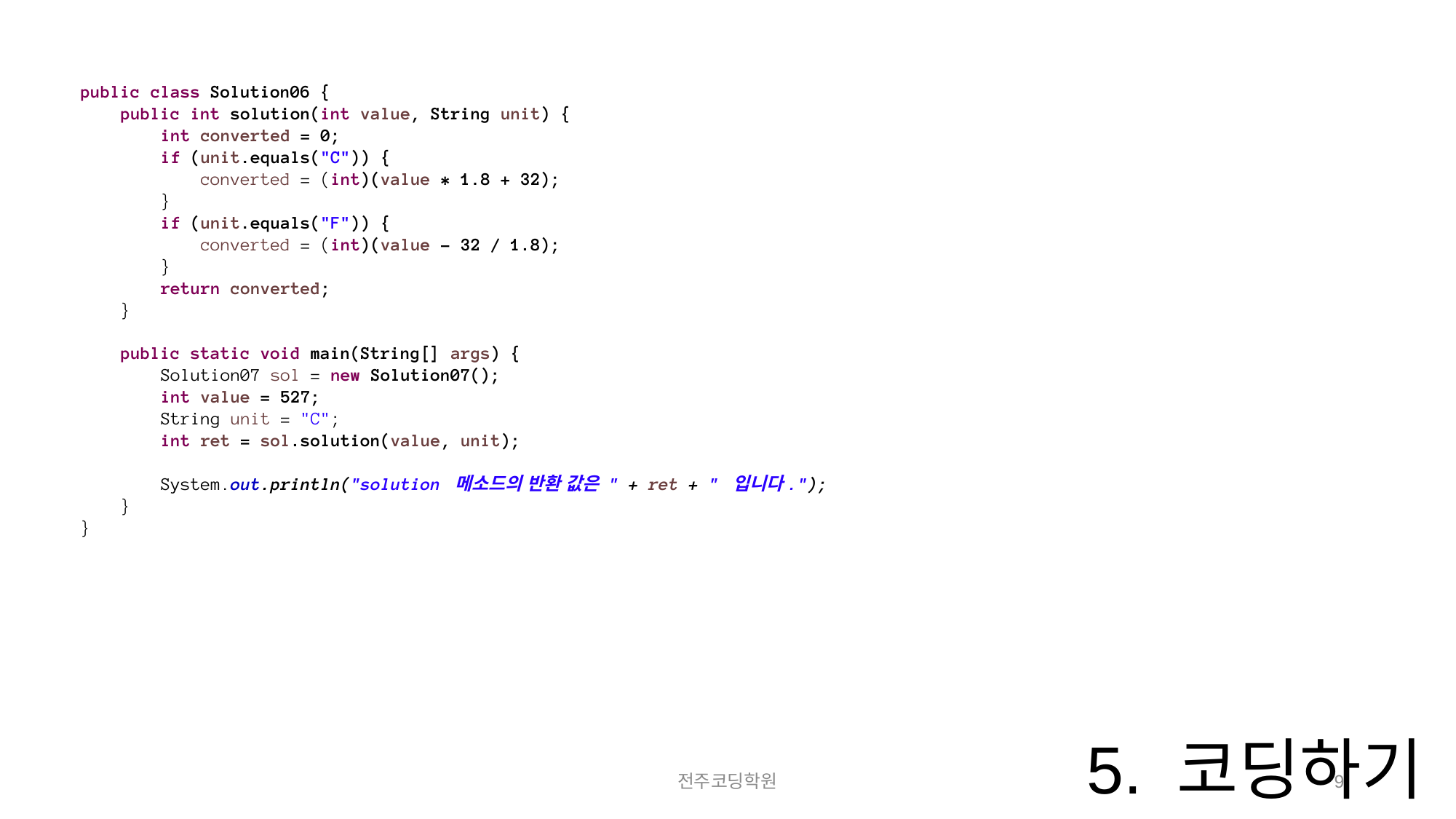

public class Solution06 {
    public int solution(int value, String unit) {
        int converted = 0;
        if (unit.equals("C")) {
            converted = (int)(value * 1.8 + 32);
        }
        if (unit.equals("F")) {
            converted = (int)(value - 32 / 1.8);
        }
        return converted;
    }

    public static void main(String[] args) {
        Solution07 sol = new Solution07();
        int value = 527;
        String unit = "C";
        int ret = sol.solution(value, unit);

        System.out.println("solution 메소드의 반환 값은 " + ret + " 입니다.");
    }
}
# 5. 코딩하기
전주코딩학원
9